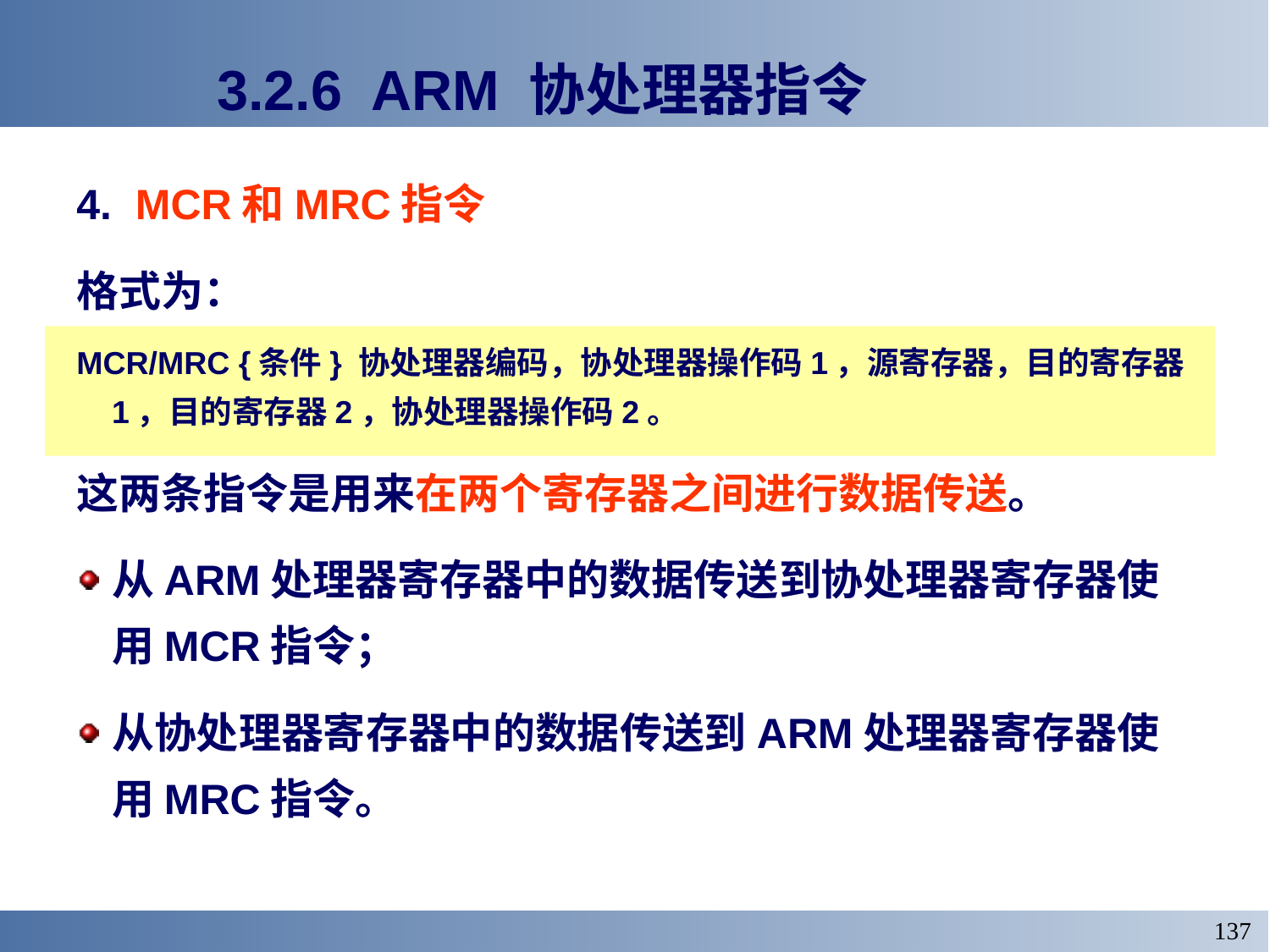

# 3.2.6  ARM 协处理器指令
4.  MCR和MRC指令
格式为：
MCR/MRC {条件} 协处理器编码，协处理器操作码1，源寄存器，目的寄存器1，目的寄存器2，协处理器操作码2。
这两条指令是用来在两个寄存器之间进行数据传送。
从ARM处理器寄存器中的数据传送到协处理器寄存器使用MCR指令；
从协处理器寄存器中的数据传送到ARM处理器寄存器使用MRC指令。